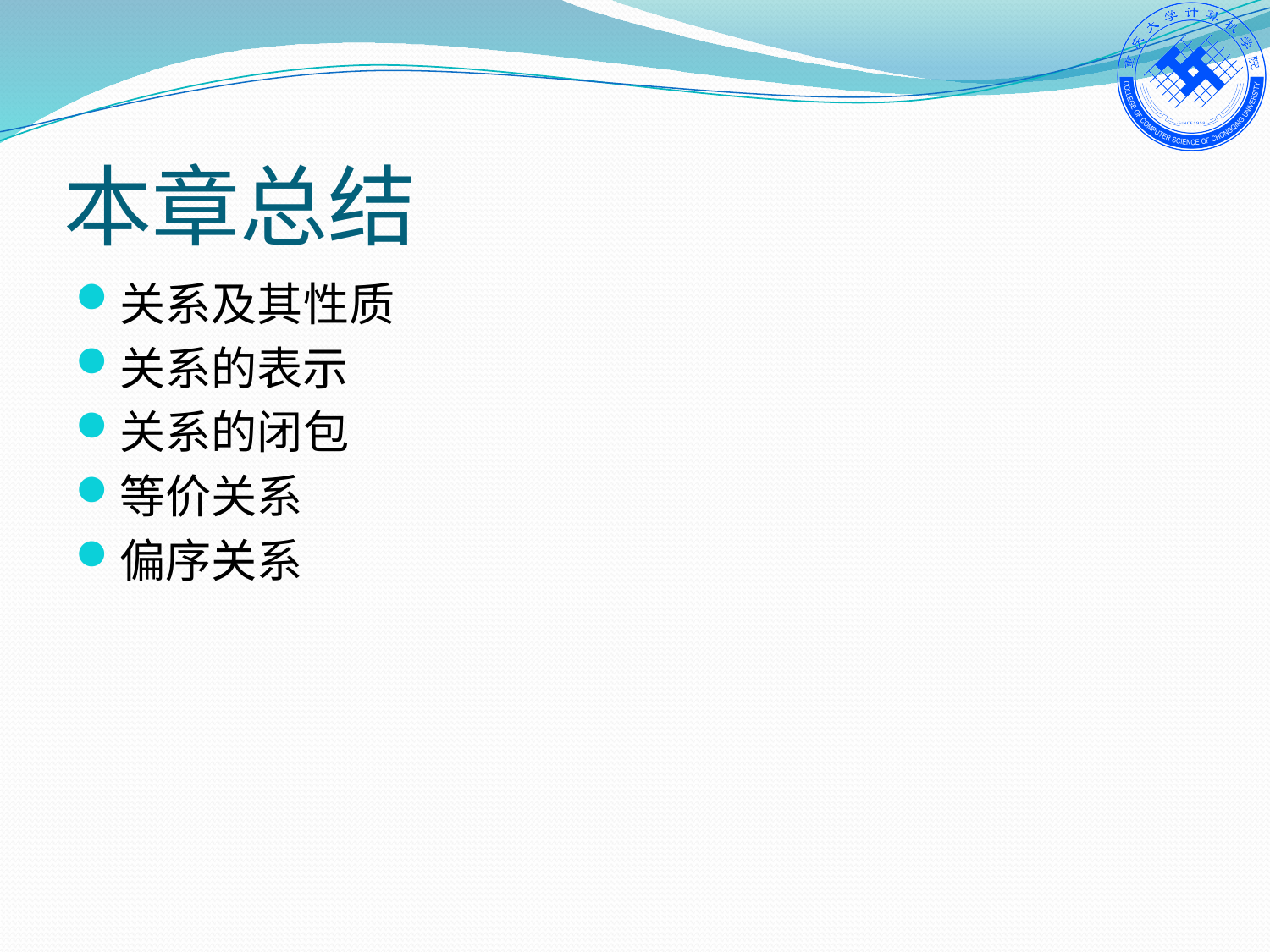

# 本章总结
关系及其性质
关系的表示
关系的闭包
等价关系
偏序关系